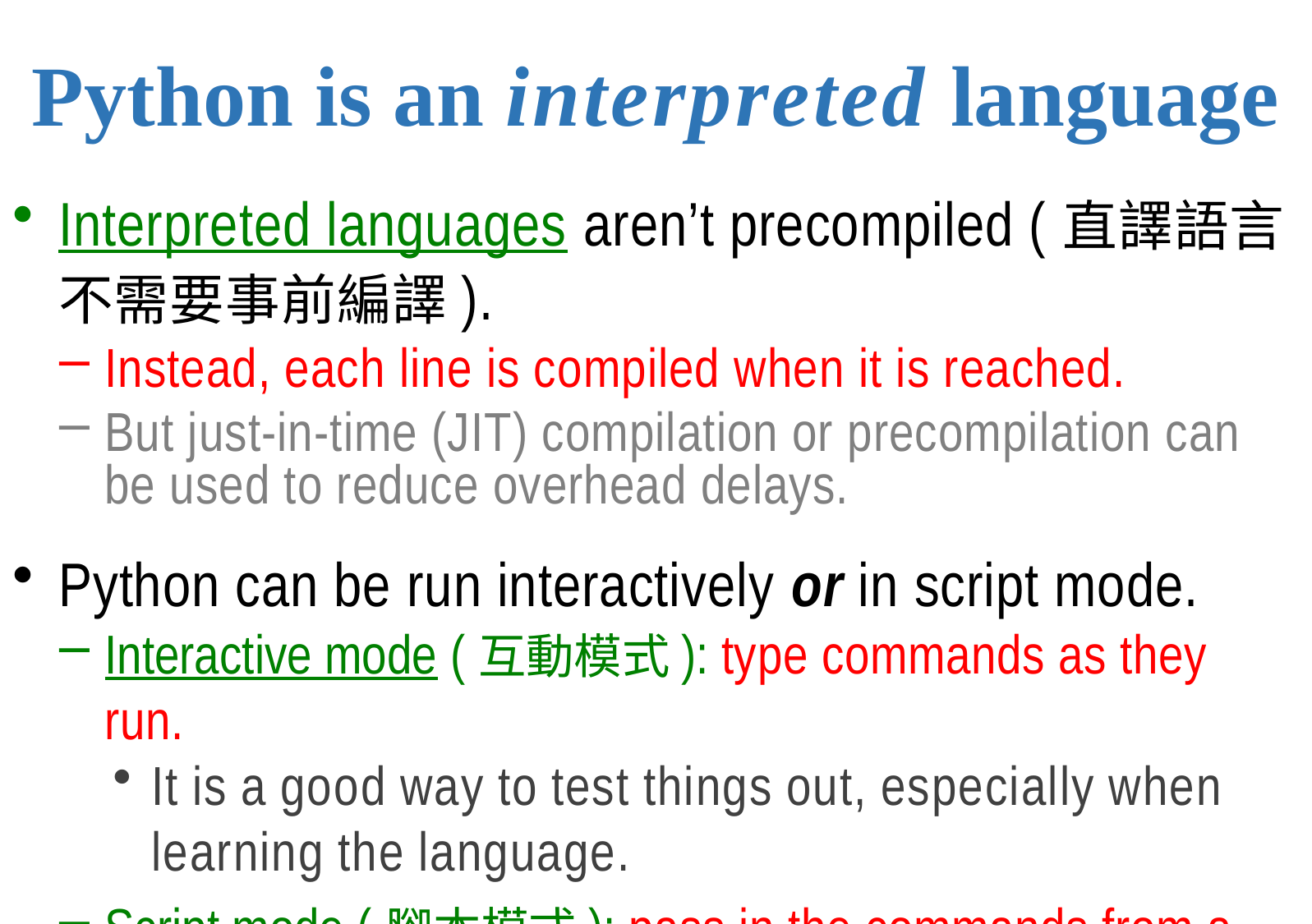

Python is an interpreted language
Interpreted languages aren’t precompiled (直譯語言不需要事前編譯).
Instead, each line is compiled when it is reached.
But just-in-time (JIT) compilation or precompilation can be used to reduce overhead delays.
Python can be run interactively or in script mode.
Interactive mode (互動模式): type commands as they run.
It is a good way to test things out, especially when learning the language.
Script mode (腳本模式): pass in the commands from a file.